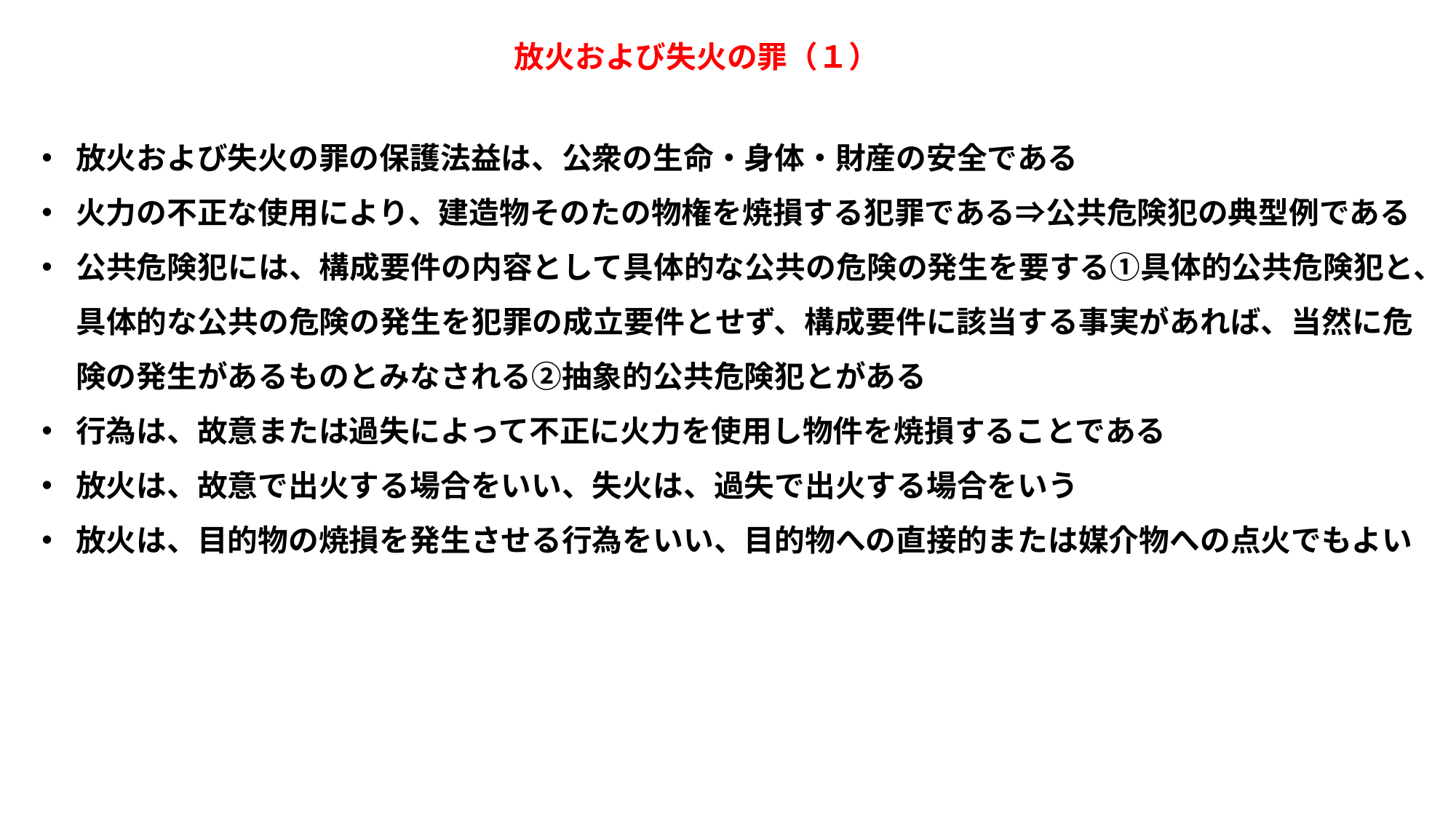

放火および失火の罪（１）
放火および失火の罪の保護法益は、公衆の生命・身体・財産の安全である
火力の不正な使用により、建造物そのたの物権を焼損する犯罪である⇒公共危険犯の典型例である
公共危険犯には、構成要件の内容として具体的な公共の危険の発生を要する①具体的公共危険犯と、具体的な公共の危険の発生を犯罪の成立要件とせず、構成要件に該当する事実があれば、当然に危険の発生があるものとみなされる②抽象的公共危険犯とがある
行為は、故意または過失によって不正に火力を使用し物件を焼損することである
放火は、故意で出火する場合をいい、失火は、過失で出火する場合をいう
放火は、目的物の焼損を発生させる行為をいい、目的物への直接的または媒介物への点火でもよい